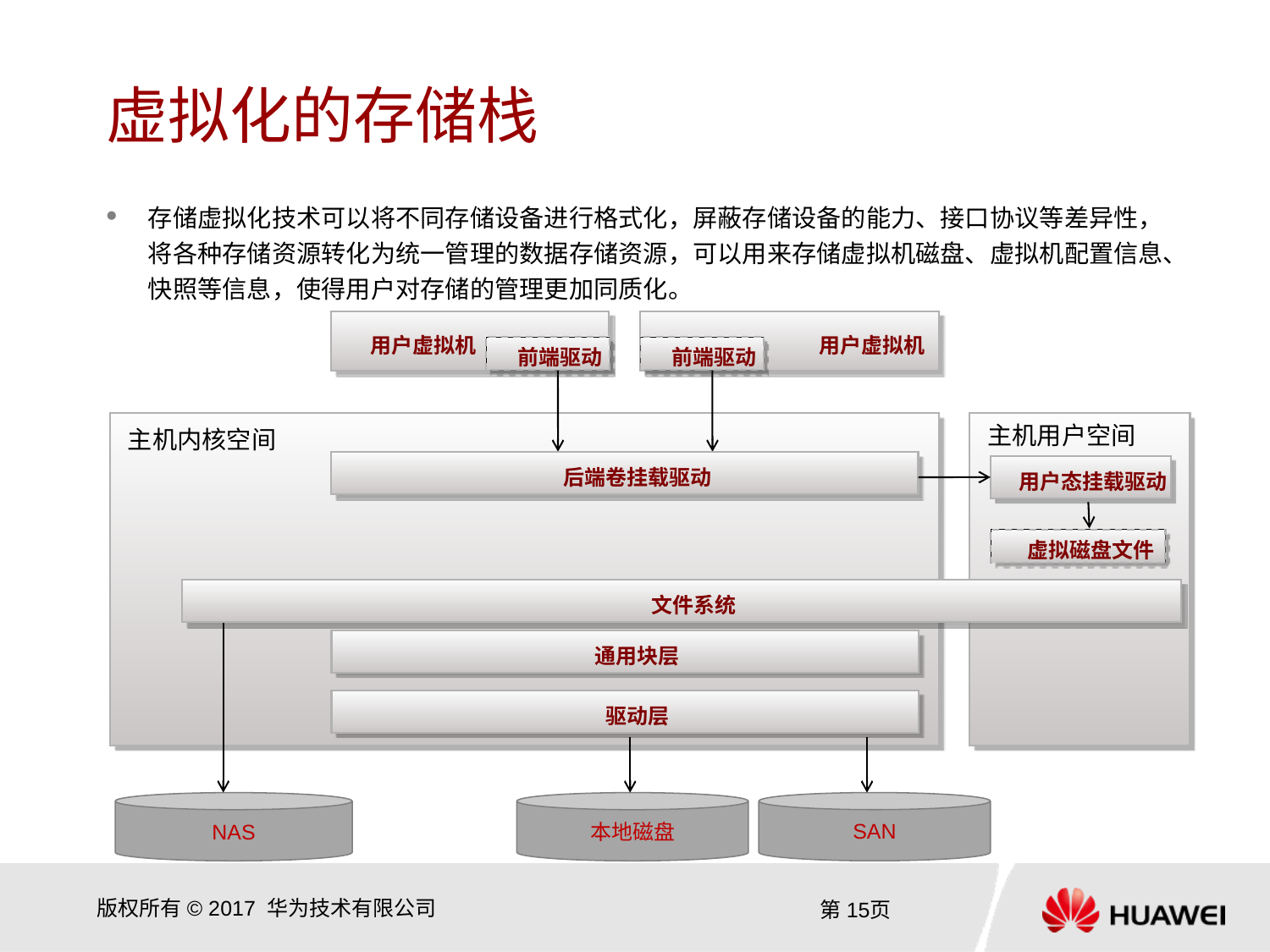

# 虚拟化的存储栈
存储虚拟化技术可以将不同存储设备进行格式化，屏蔽存储设备的能力、接口协议等差异性，将各种存储资源转化为统一管理的数据存储资源，可以用来存储虚拟机磁盘、虚拟机配置信息、快照等信息，使得用户对存储的管理更加同质化。

用户虚拟机
用户虚拟机
前端驱动
前端驱动

主机用户空间
主机内核空间
后端卷挂载驱动
用户态挂载驱动
虚拟磁盘文件
文件系统
通用块层
驱动层
SAN
NAS
本地磁盘